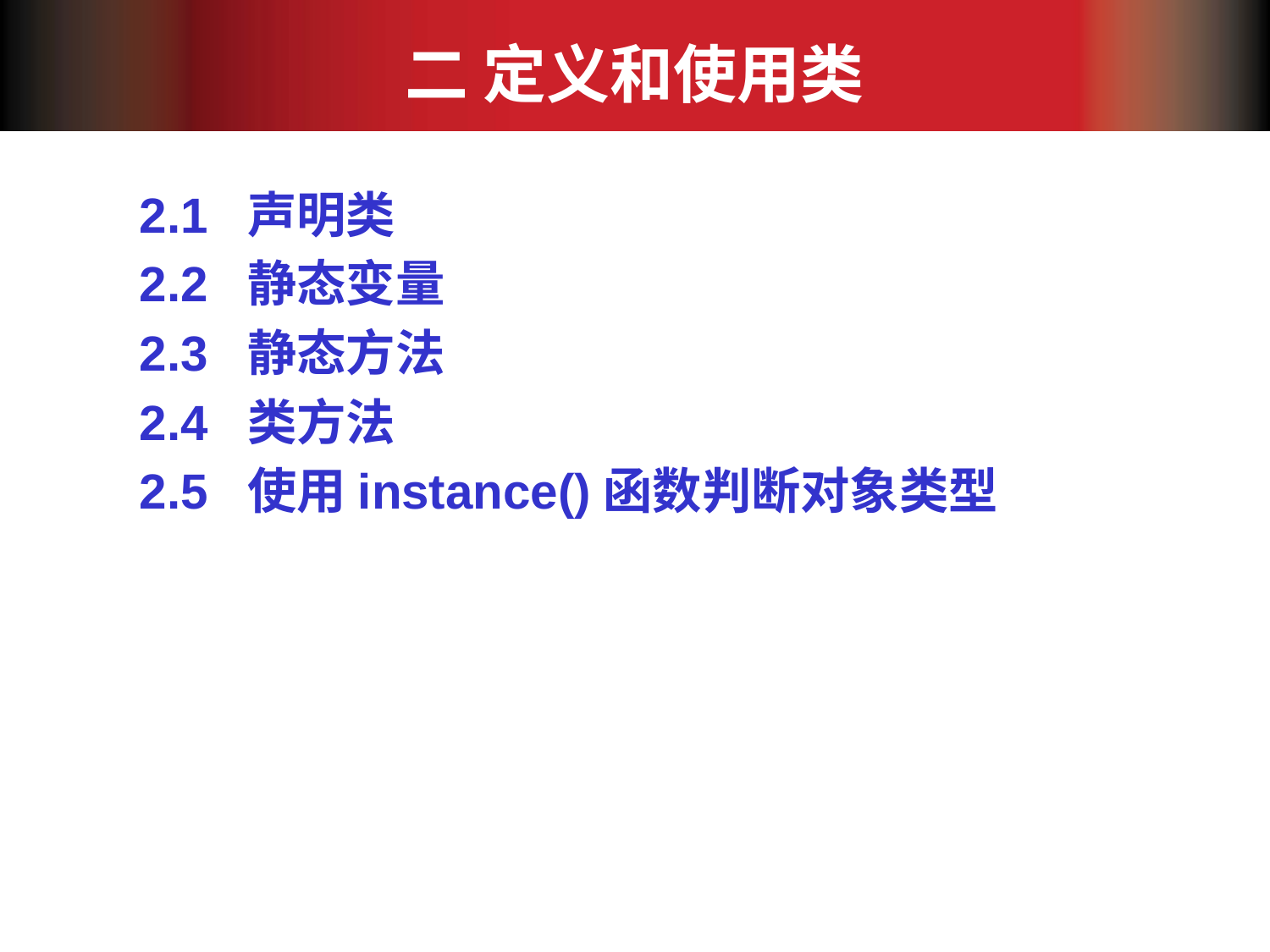

# 二 定义和使用类
2.1  声明类
2.2  静态变量
2.3  静态方法
2.4  类方法
2.5  使用instance()函数判断对象类型